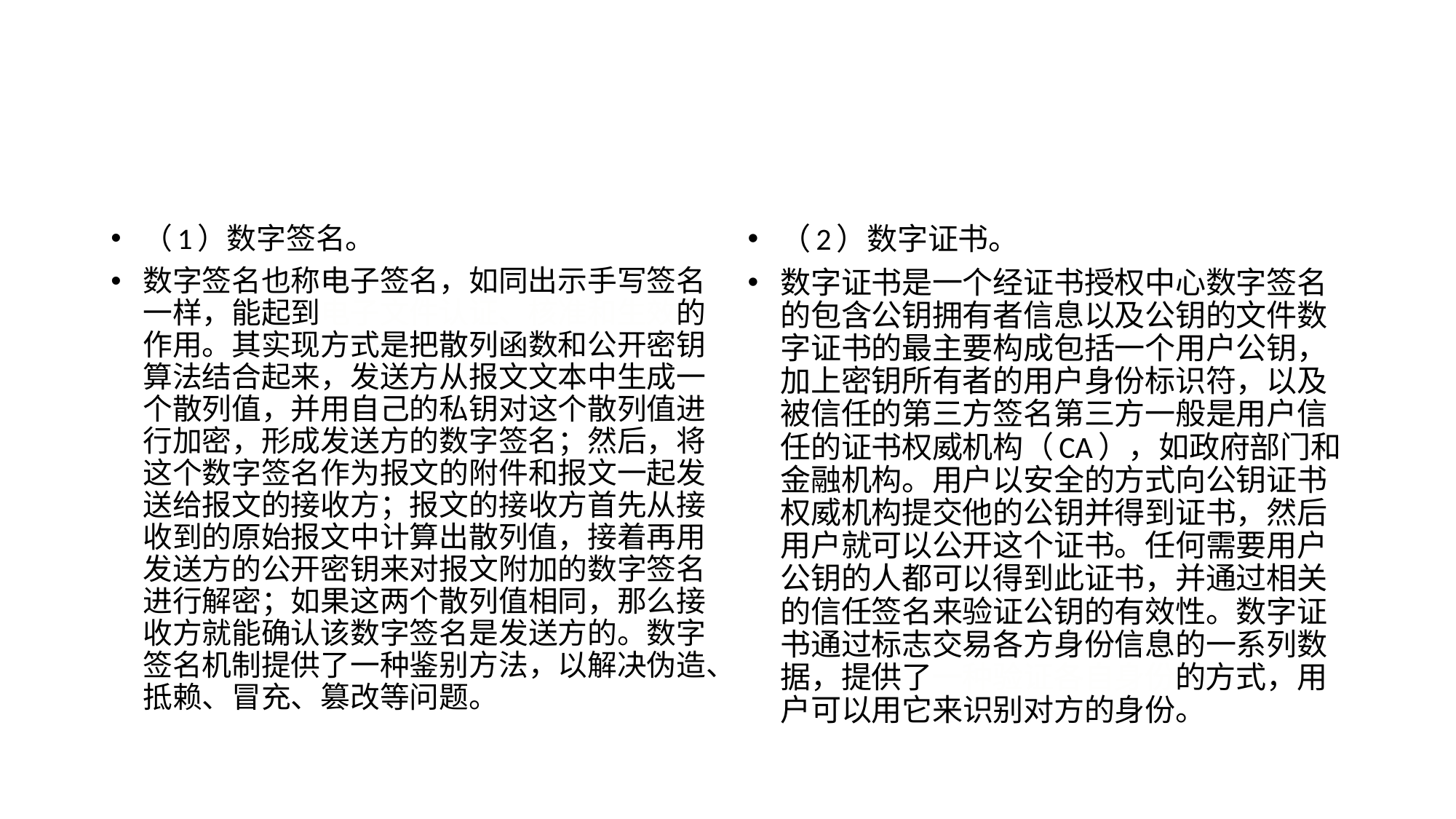

#
（1）数字签名。
数字签名也称电子签名，如同出示手写签名一样，能起到电子文件认证、核准和生效的作用。其实现方式是把散列函数和公开密钥算法结合起来，发送方从报文文本中生成一个散列值，并用自己的私钥对这个散列值进行加密，形成发送方的数字签名；然后，将这个数字签名作为报文的附件和报文一起发送给报文的接收方；报文的接收方首先从接收到的原始报文中计算出散列值，接着再用发送方的公开密钥来对报文附加的数字签名进行解密；如果这两个散列值相同，那么接收方就能确认该数字签名是发送方的。数字签名机制提供了一种鉴别方法，以解决伪造、抵赖、冒充、篡改等问题。
（2）数字证书。
数字证书是一个经证书授权中心数字签名的包含公钥拥有者信息以及公钥的文件数字证书的最主要构成包括一个用户公钥，加上密钥所有者的用户身份标识符，以及被信任的第三方签名第三方一般是用户信任的证书权威机构（CA），如政府部门和金融机构。用户以安全的方式向公钥证书权威机构提交他的公钥并得到证书，然后用户就可以公开这个证书。任何需要用户公钥的人都可以得到此证书，并通过相关的信任签名来验证公钥的有效性。数字证书通过标志交易各方身份信息的一系列数据，提供了一种验证各自身份的方式，用户可以用它来识别对方的身份。